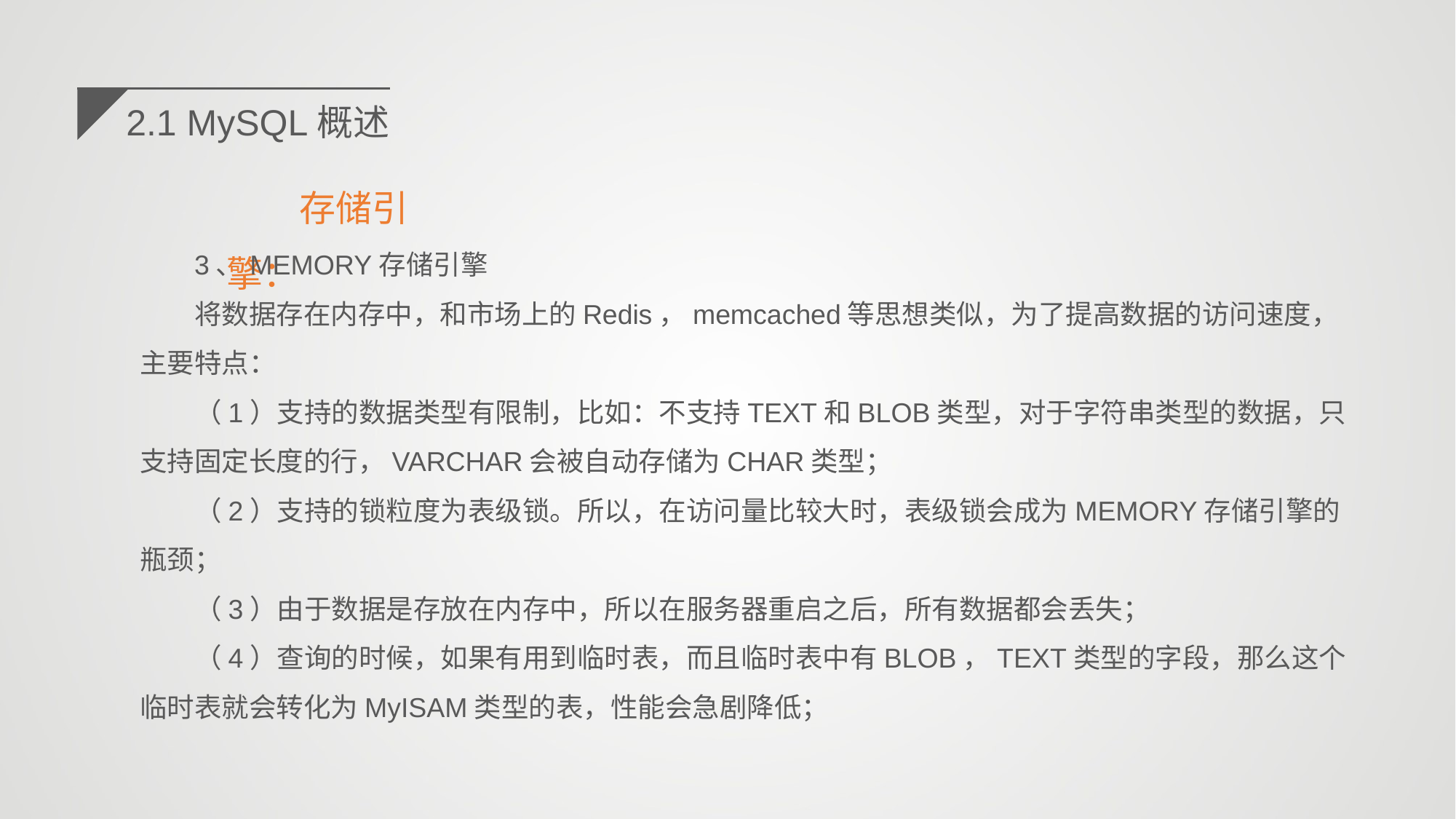

2.1 MySQL概述

存储引擎：
3、MEMORY存储引擎
将数据存在内存中，和市场上的Redis，memcached等思想类似，为了提高数据的访问速度，主要特点：
（1）支持的数据类型有限制，比如：不支持TEXT和BLOB类型，对于字符串类型的数据，只支持固定长度的行，VARCHAR会被自动存储为CHAR类型；
（2）支持的锁粒度为表级锁。所以，在访问量比较大时，表级锁会成为MEMORY存储引擎的瓶颈；
（3）由于数据是存放在内存中，所以在服务器重启之后，所有数据都会丢失；
（4）查询的时候，如果有用到临时表，而且临时表中有BLOB，TEXT类型的字段，那么这个临时表就会转化为MyISAM类型的表，性能会急剧降低；